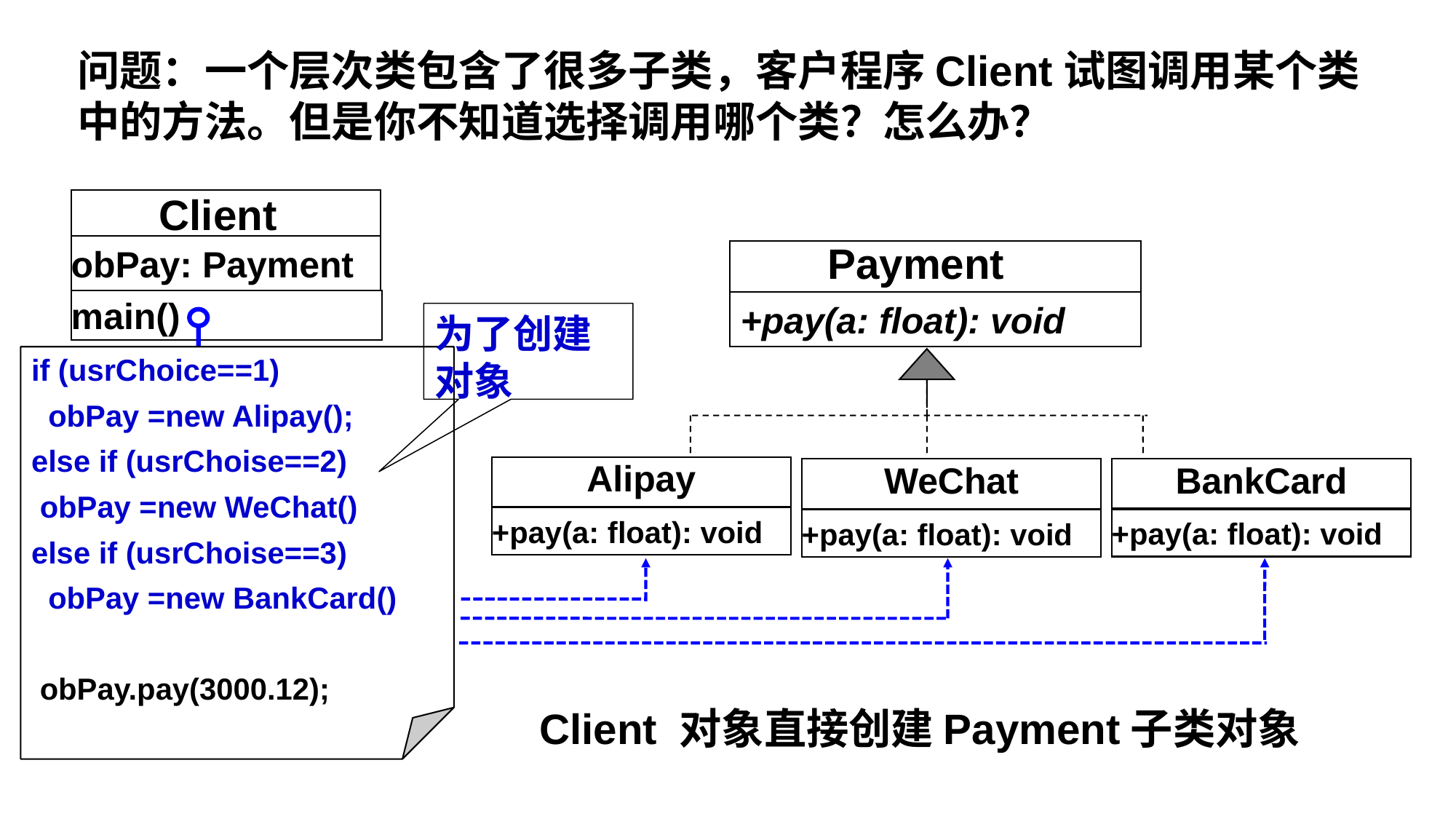

问题：一个层次类包含了很多子类，客户程序Client试图调用某个类中的方法。但是你不知道选择调用哪个类？怎么办？
Client
obPay: Payment
Payment
main()
+pay(a: float): void
为了创建对象

if (usrChoice==1)
  obPay =new Alipay();
else if (usrChoise==2)
 obPay =new WeChat()
else if (usrChoise==3)
  obPay =new BankCard()

 obPay.pay(3000.12);

Alipay
BankCard
WeChat
+pay(a: float): void
+pay(a: float): void
+pay(a: float): void

Client 对象直接创建Payment子类对象